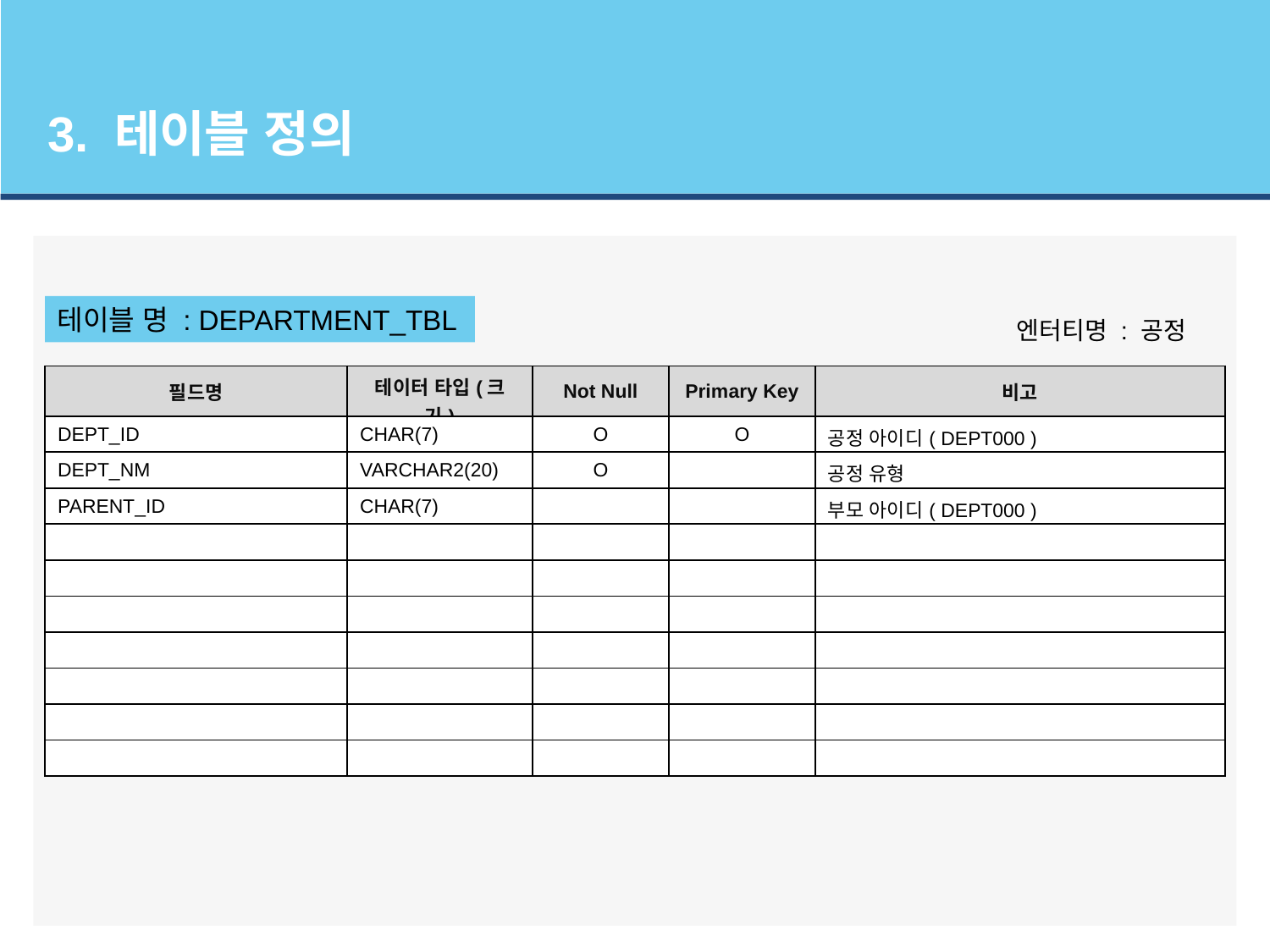

3. 테이블 정의

테이블 명 : DEPARTMENT_TBL
엔터티명 : 공정
| 필드명 | 테이터 타입(크기) | Not Null | Primary Key | 비고 |
| --- | --- | --- | --- | --- |
| DEPT\_ID | CHAR(7) | O | O | 공정 아이디( DEPT000 ) |
| DEPT\_NM | VARCHAR2(20) | O |  | 공정 유형 |
| PARENT\_ID | CHAR(7) |  |  | 부모 아이디( DEPT000 ) |
|  |  |  |  |  |
|  |  |  |  |  |
|  |  |  |  |  |
|  |  |  |  |  |
|  |  |  |  |  |
|  |  |  |  |  |
|  |  |  |  |  |